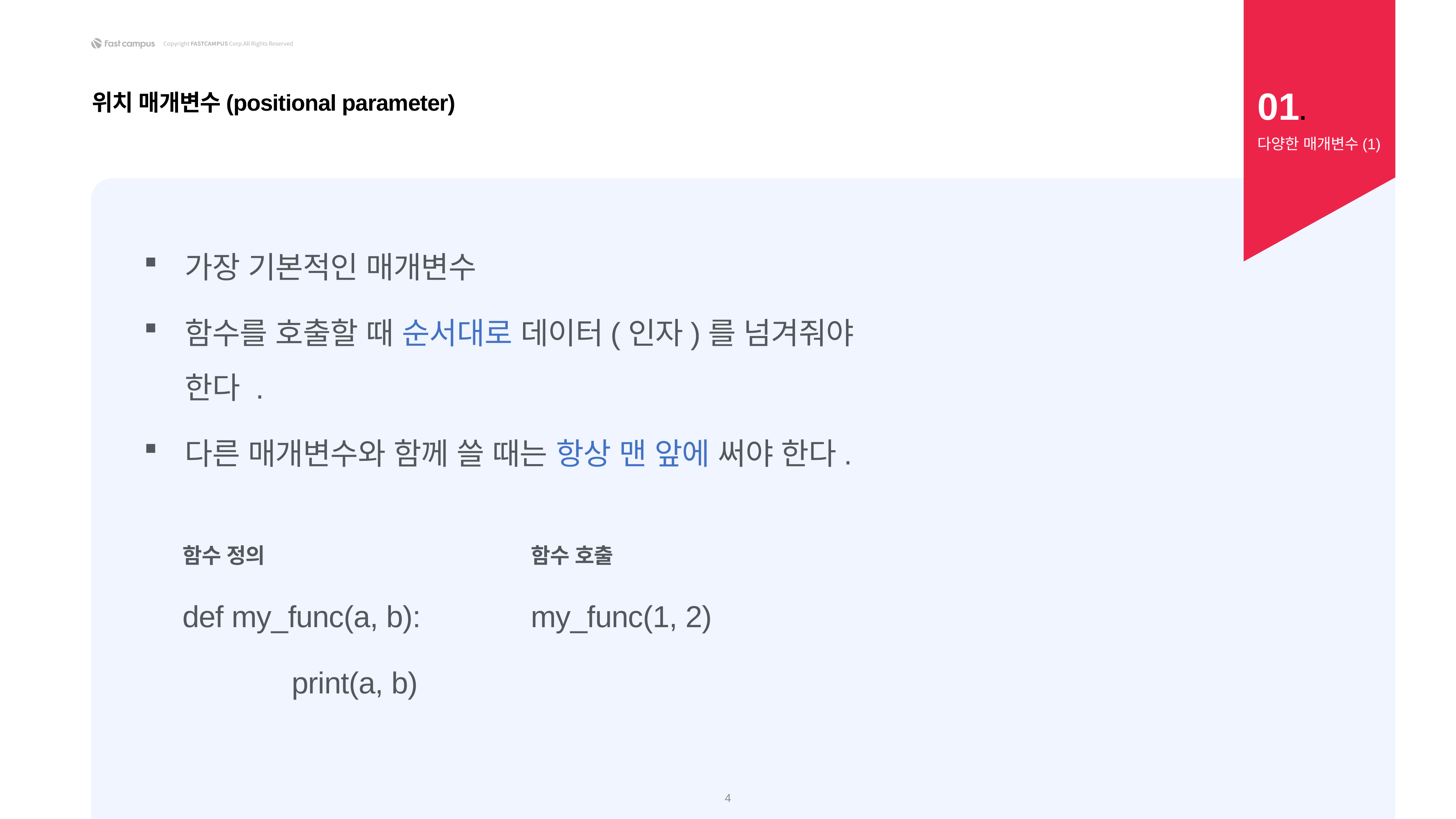

01.
위치 매개변수(positional parameter)
다양한 매개변수(1)
가장 기본적인 매개변수
함수를 호출할 때 순서대로 데이터(인자)를 넘겨줘야 한다 .
다른 매개변수와 함께 쓸 때는 항상 맨 앞에 써야 한다.
함수 정의
def my_func(a, b):
		print(a, b)
함수 호출
my_func(1, 2)
4